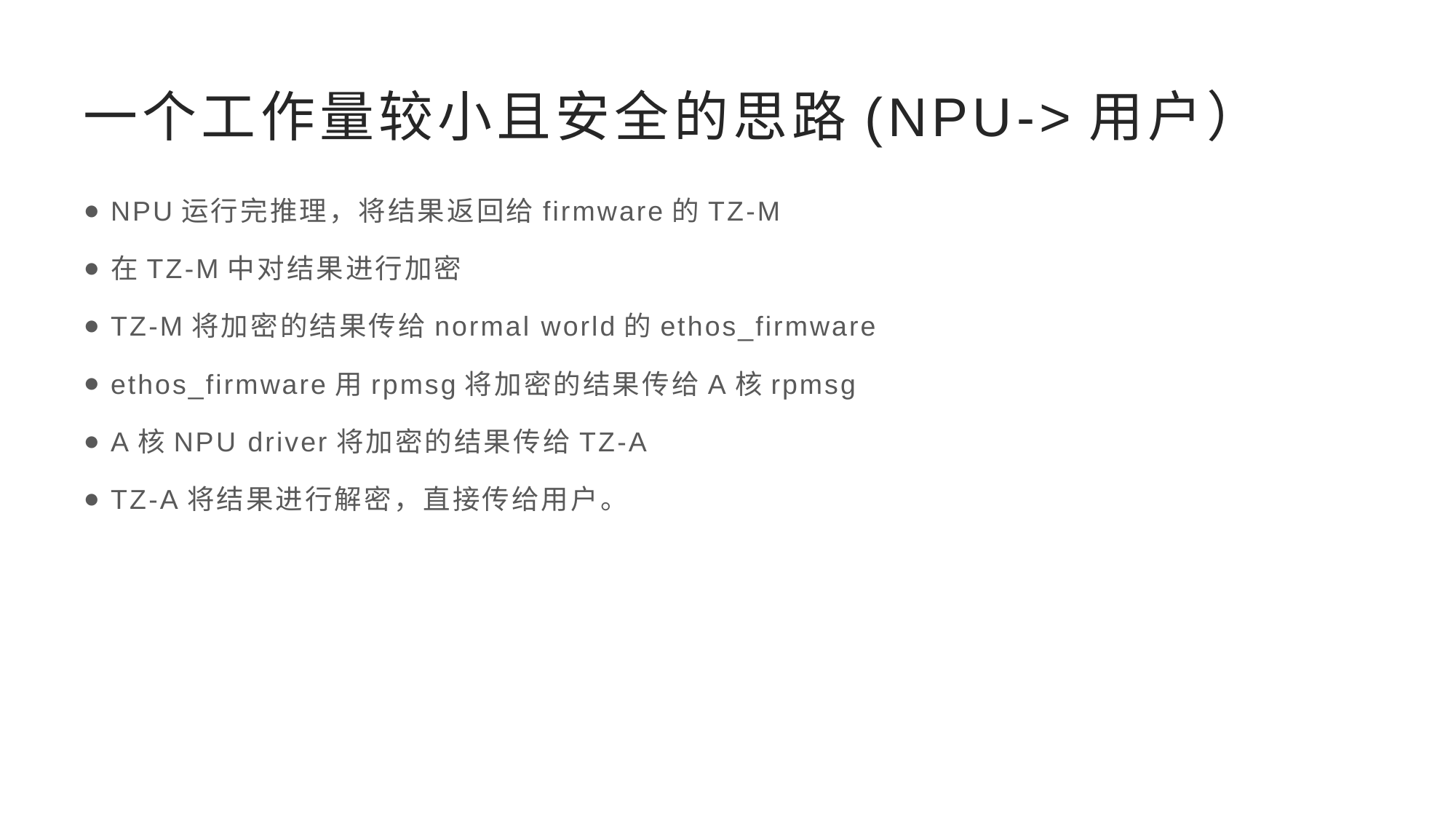

# 一个工作量较小且安全的思路(NPU->用户）
NPU运行完推理，将结果返回给firmware的TZ-M
在TZ-M中对结果进行加密
TZ-M将加密的结果传给normal world的ethos_firmware
ethos_firmware用rpmsg将加密的结果传给A核rpmsg
A核NPU driver将加密的结果传给TZ-A
TZ-A将结果进行解密，直接传给用户。